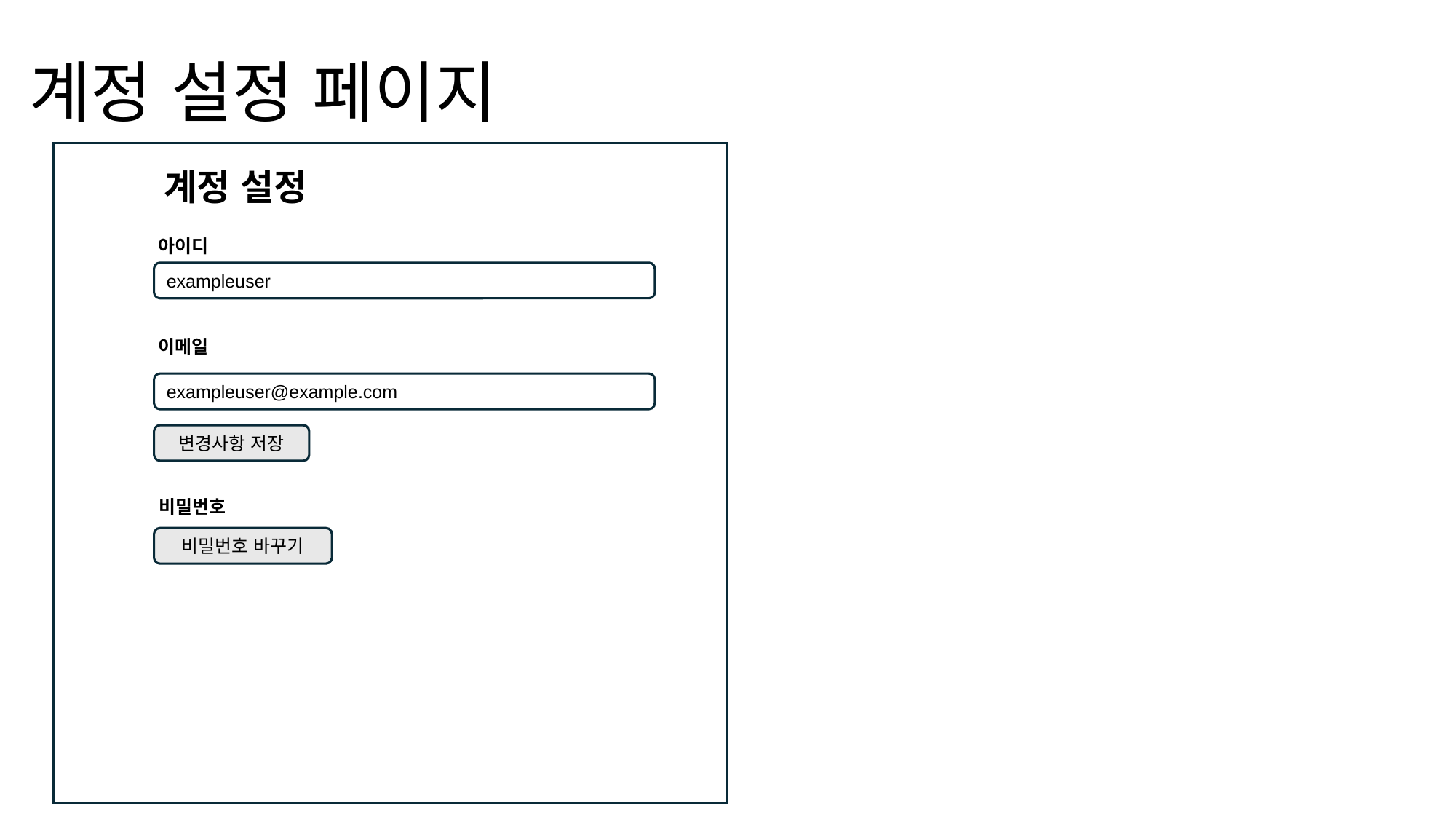

# 계정 설정 페이지

계정 설정
아이디
exampleuser
이메일
exampleuser@example.com
변경사항 저장
비밀번호
비밀번호 바꾸기